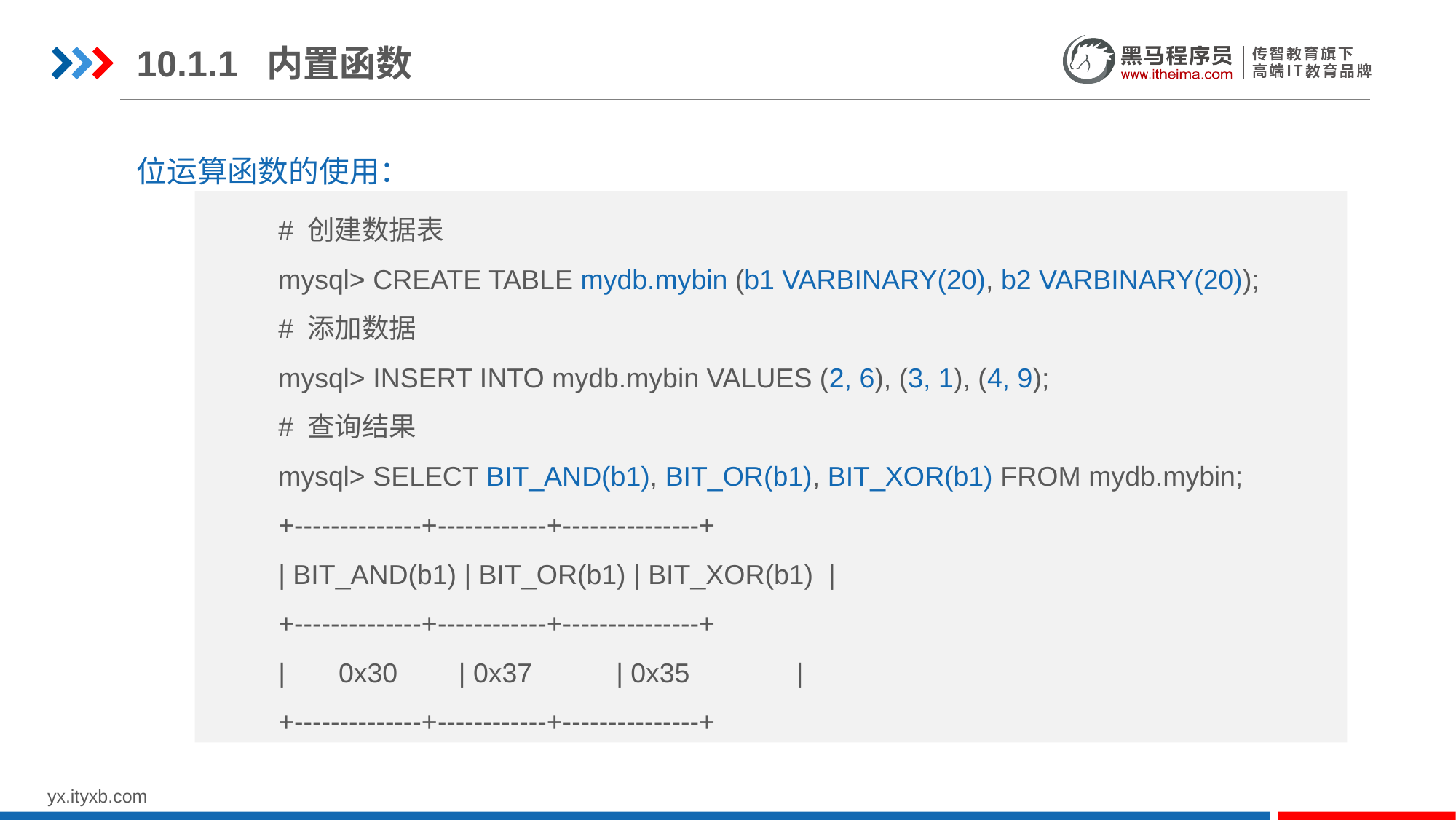

10.1.1  内置函数
位运算函数的使用：
# 创建数据表
mysql> CREATE TABLE mydb.mybin (b1 VARBINARY(20), b2 VARBINARY(20));
# 添加数据
mysql> INSERT INTO mydb.mybin VALUES (2, 6), (3, 1), (4, 9);
# 查询结果
mysql> SELECT BIT_AND(b1), BIT_OR(b1), BIT_XOR(b1) FROM mydb.mybin;
+--------------+------------+---------------+
| BIT_AND(b1) | BIT_OR(b1) | BIT_XOR(b1)  |
+--------------+------------+---------------+
|       0x30        | 0x37           | 0x35              |
+--------------+------------+---------------+